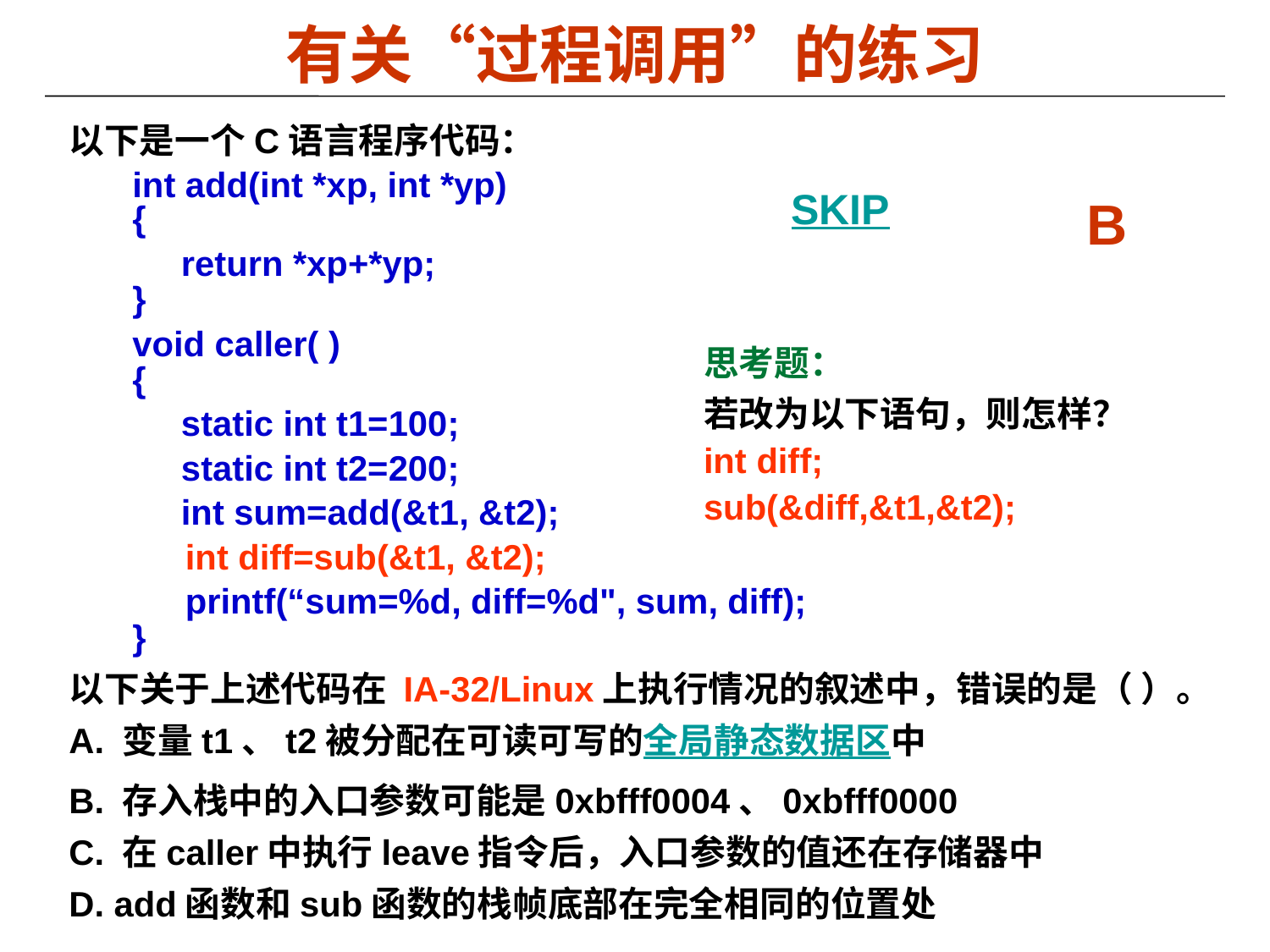

# 有关“过程调用”的练习
以下是一个C语言程序代码：
int add(int *xp, int *yp)
{
     return *xp+*yp;
}
void caller( )
{
     static int t1=100;
     static int t2=200;
     int sum=add(&t1, &t2);
	int diff=sub(&t1, &t2);
	printf(“sum=%d, diff=%d", sum, diff);
}
以下关于上述代码在 IA-32/Linux上执行情况的叙述中，错误的是（ ）。
A. 变量t1、t2被分配在可读可写的全局静态数据区中
B. 存入栈中的入口参数可能是0xbfff0004、0xbfff0000
C. 在caller中执行leave指令后，入口参数的值还在存储器中
D. add函数和sub函数的栈帧底部在完全相同的位置处
SKIP
B
思考题：
若改为以下语句，则怎样？
int diff;
sub(&diff,&t1,&t2);